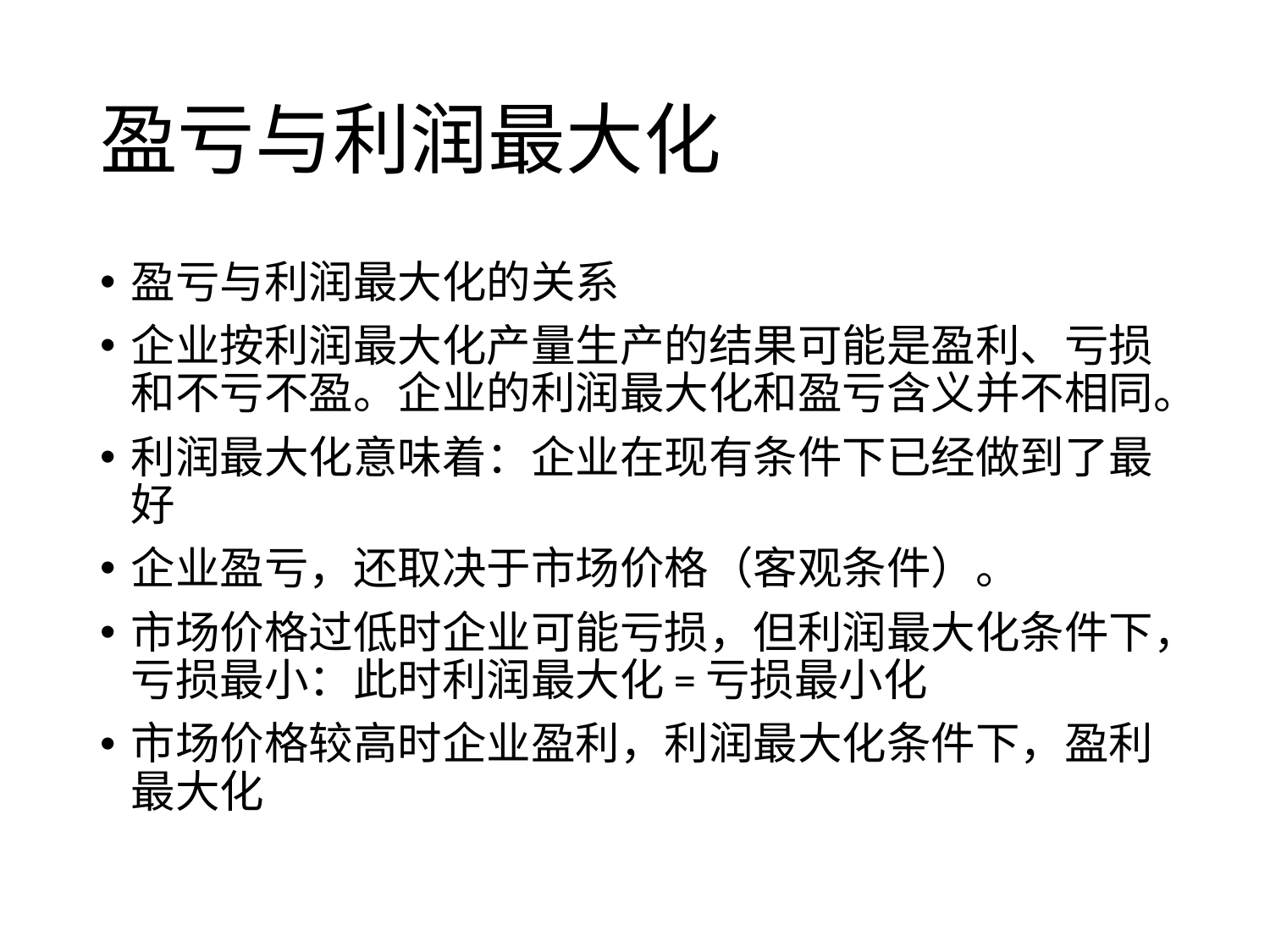

# 盈亏与利润最大化
盈亏与利润最大化的关系
企业按利润最大化产量生产的结果可能是盈利、亏损和不亏不盈。企业的利润最大化和盈亏含义并不相同。
利润最大化意味着：企业在现有条件下已经做到了最好
企业盈亏，还取决于市场价格（客观条件）。
市场价格过低时企业可能亏损，但利润最大化条件下，亏损最小：此时利润最大化=亏损最小化
市场价格较高时企业盈利，利润最大化条件下，盈利最大化